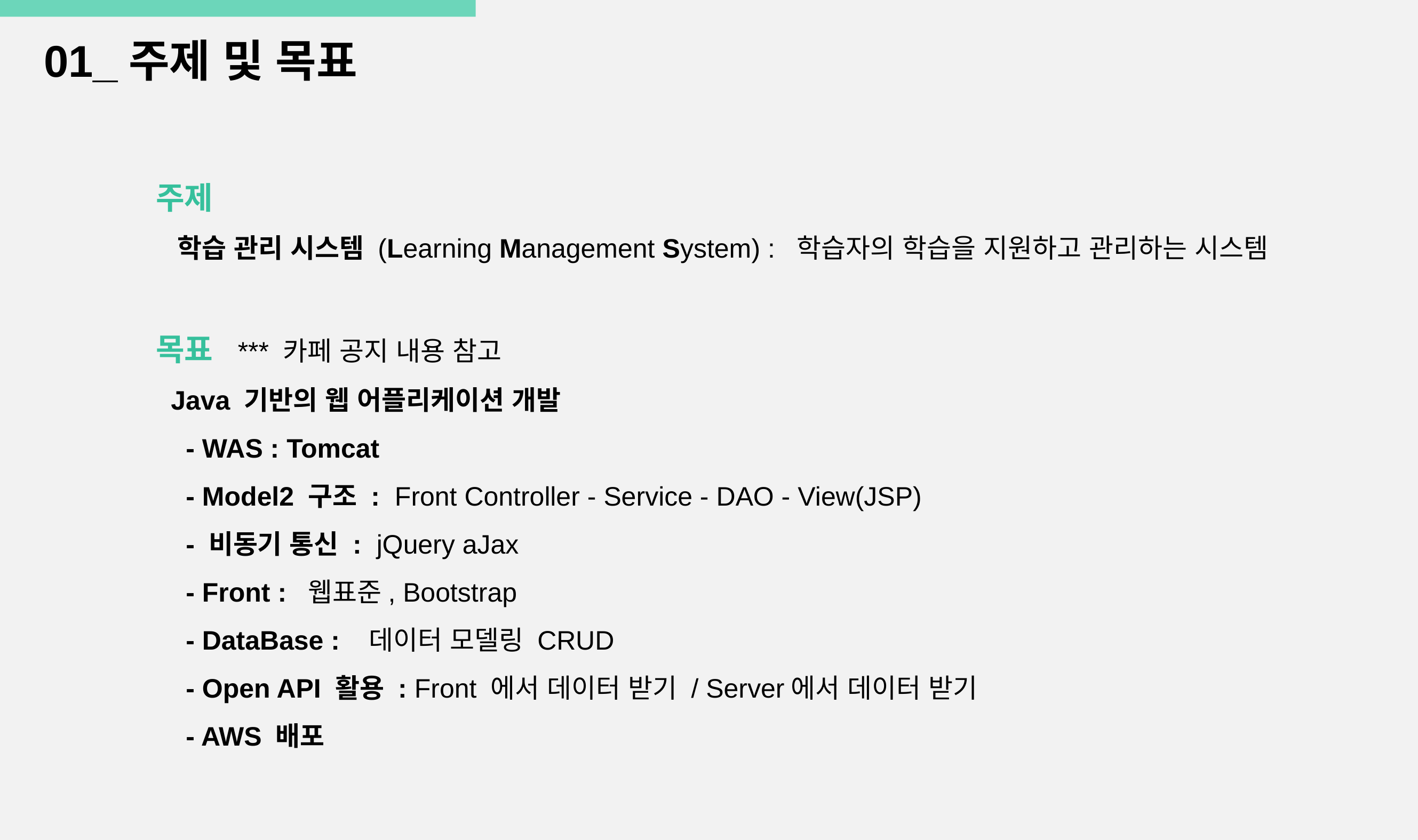

01_주제 및 목표
주제
  학습 관리 시스템 (Learning Management System) :  학습자의 학습을 지원하고 관리하는 시스템

목표  *** 카페 공지 내용 참고
  Java 기반의 웹 어플리케이션 개발
    - WAS : Tomcat
    - Model2 구조 :  Front Controller - Service - DAO - View(JSP)
    - 비동기 통신 :  jQuery aJax
    - Front :  웹표준, Bootstrap
    - DataBase :   데이터 모델링 CRUD
    - Open API 활용 : Front 에서 데이터 받기 / Server에서 데이터 받기
    - AWS 배포